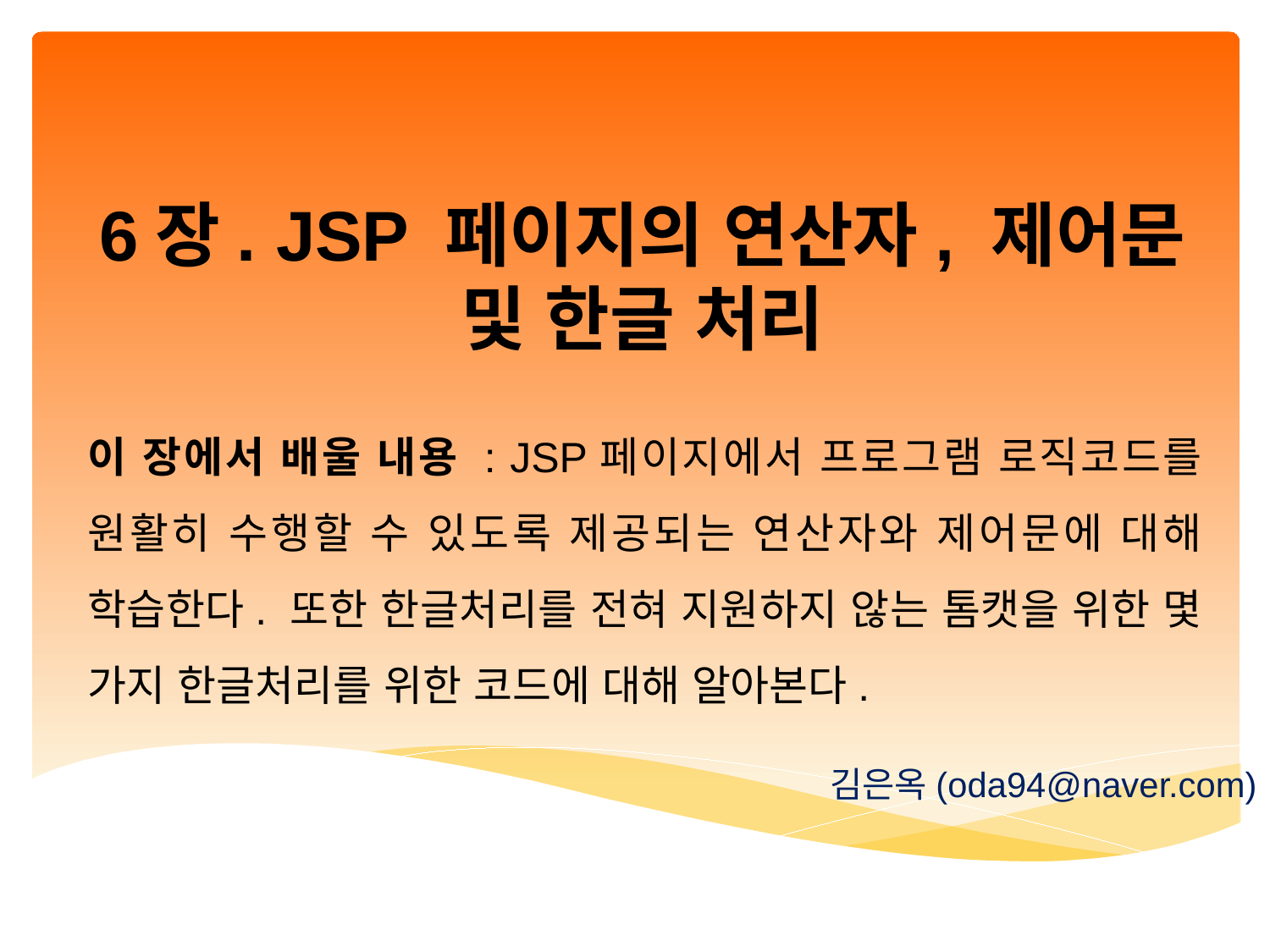

# 6장. JSP 페이지의 연산자, 제어문 및 한글 처리
이 장에서 배울 내용 : JSP페이지에서 프로그램 로직코드를 원활히 수행할 수 있도록 제공되는 연산자와 제어문에 대해 학습한다. 또한 한글처리를 전혀 지원하지 않는 톰캣을 위한 몇 가지 한글처리를 위한 코드에 대해 알아본다.
김은옥(oda94@naver.com)